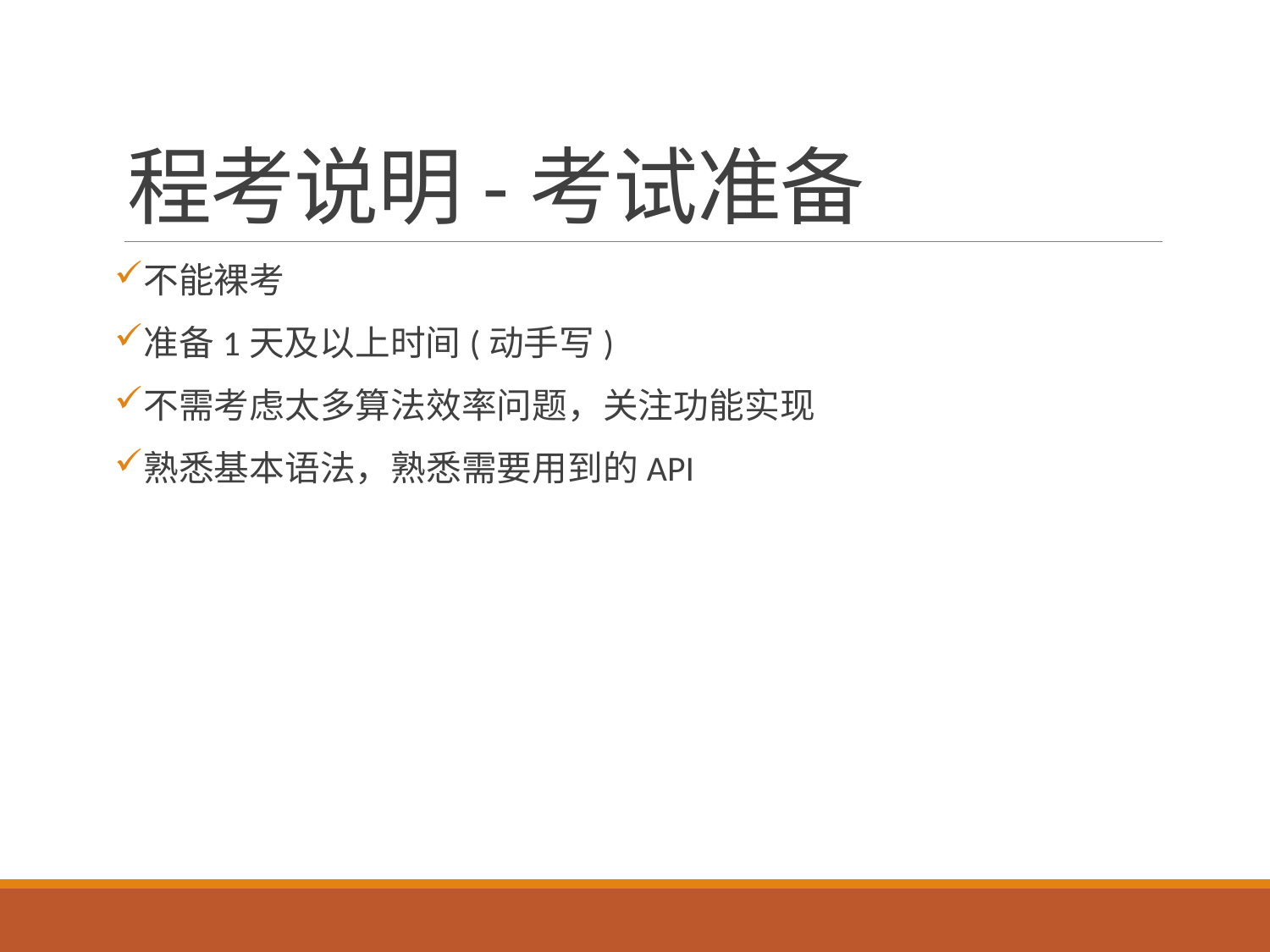

# 程考说明-考试准备
不能裸考
准备1天及以上时间(动手写)
不需考虑太多算法效率问题，关注功能实现
熟悉基本语法，熟悉需要用到的API